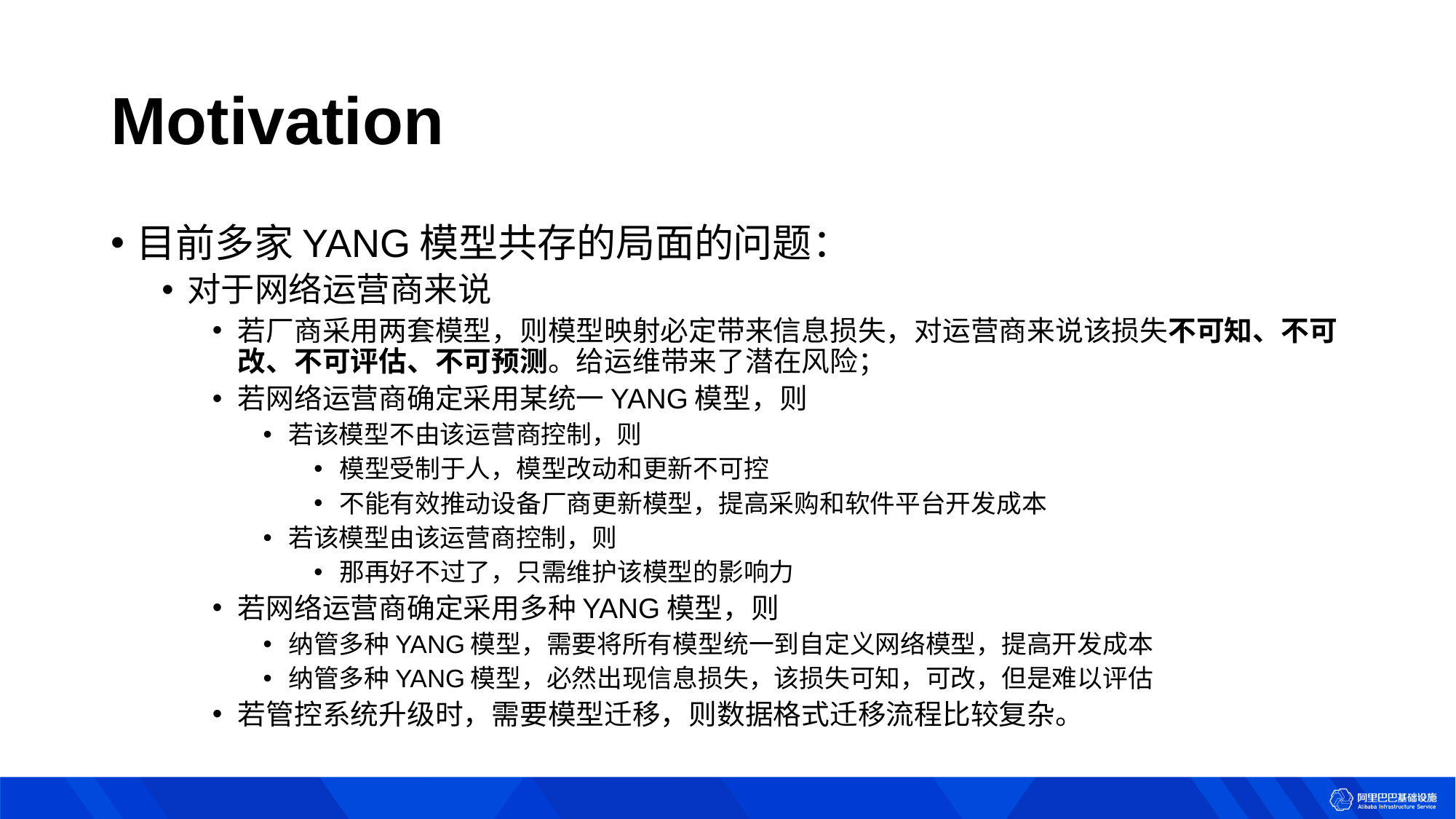

# Motivation
目前多家YANG模型共存的局面的问题：
对于网络运营商来说
若厂商采用两套模型，则模型映射必定带来信息损失，对运营商来说该损失不可知、不可改、不可评估、不可预测。给运维带来了潜在风险；
若网络运营商确定采用某统一YANG模型，则
若该模型不由该运营商控制，则
模型受制于人，模型改动和更新不可控
不能有效推动设备厂商更新模型，提高采购和软件平台开发成本
若该模型由该运营商控制，则
那再好不过了，只需维护该模型的影响力
若网络运营商确定采用多种YANG模型，则
纳管多种YANG模型，需要将所有模型统一到自定义网络模型，提高开发成本
纳管多种YANG模型，必然出现信息损失，该损失可知，可改，但是难以评估
若管控系统升级时，需要模型迁移，则数据格式迁移流程比较复杂。